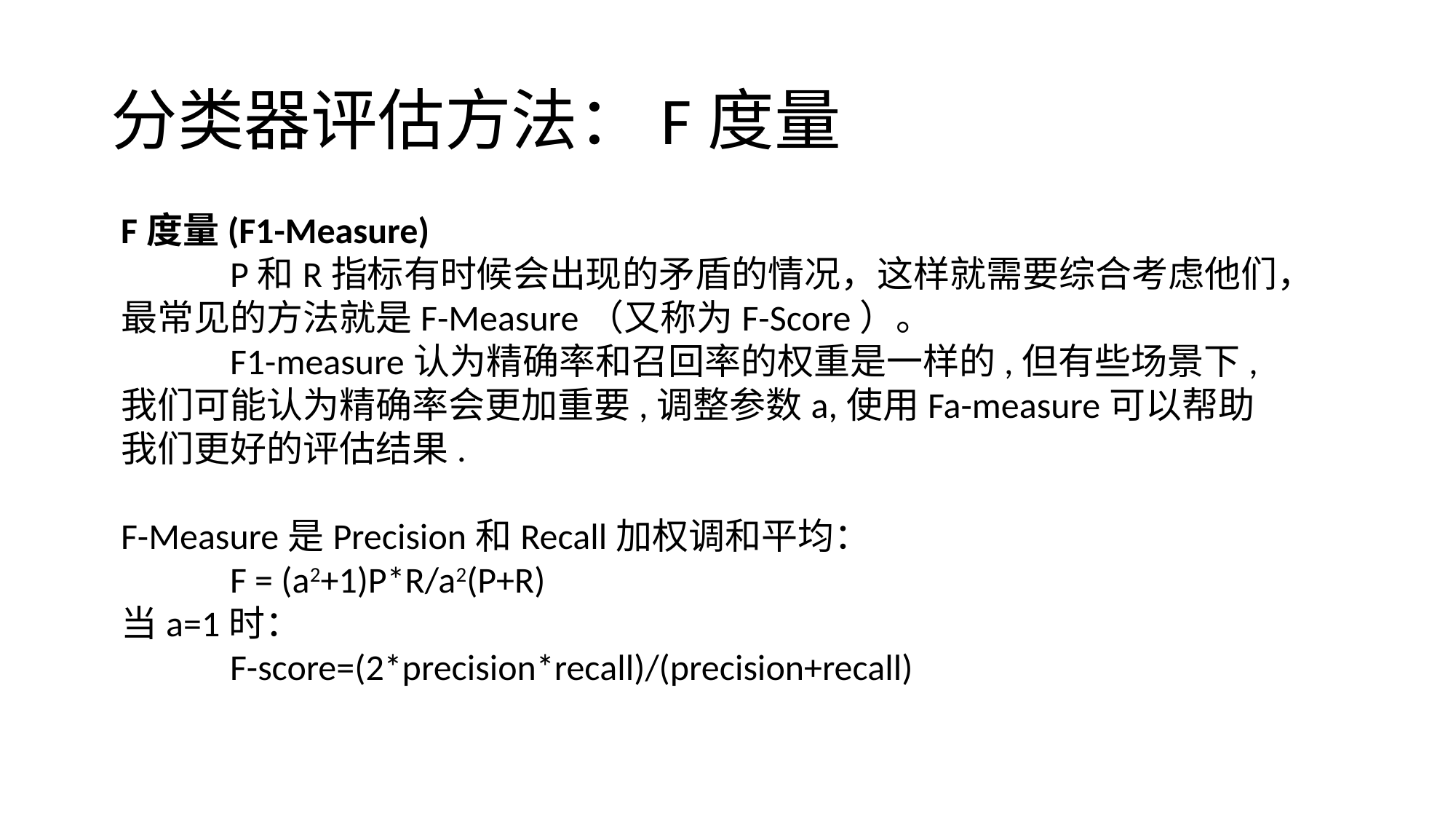

# 分类器评估方法：F度量
F度量(F1-Measure)
	P和R指标有时候会出现的矛盾的情况，这样就需要综合考虑他们，最常见的方法就是F-Measure（又称为F-Score）。
	F1-measure认为精确率和召回率的权重是一样的,但有些场景下,我们可能认为精确率会更加重要,调整参数a,使用Fa-measure可以帮助我们更好的评估结果.

F-Measure是Precision和Recall加权调和平均：
	F = (a2+1)P*R/a2(P+R)
当a=1时：
	F-score=(2*precision*recall)/(precision+recall)